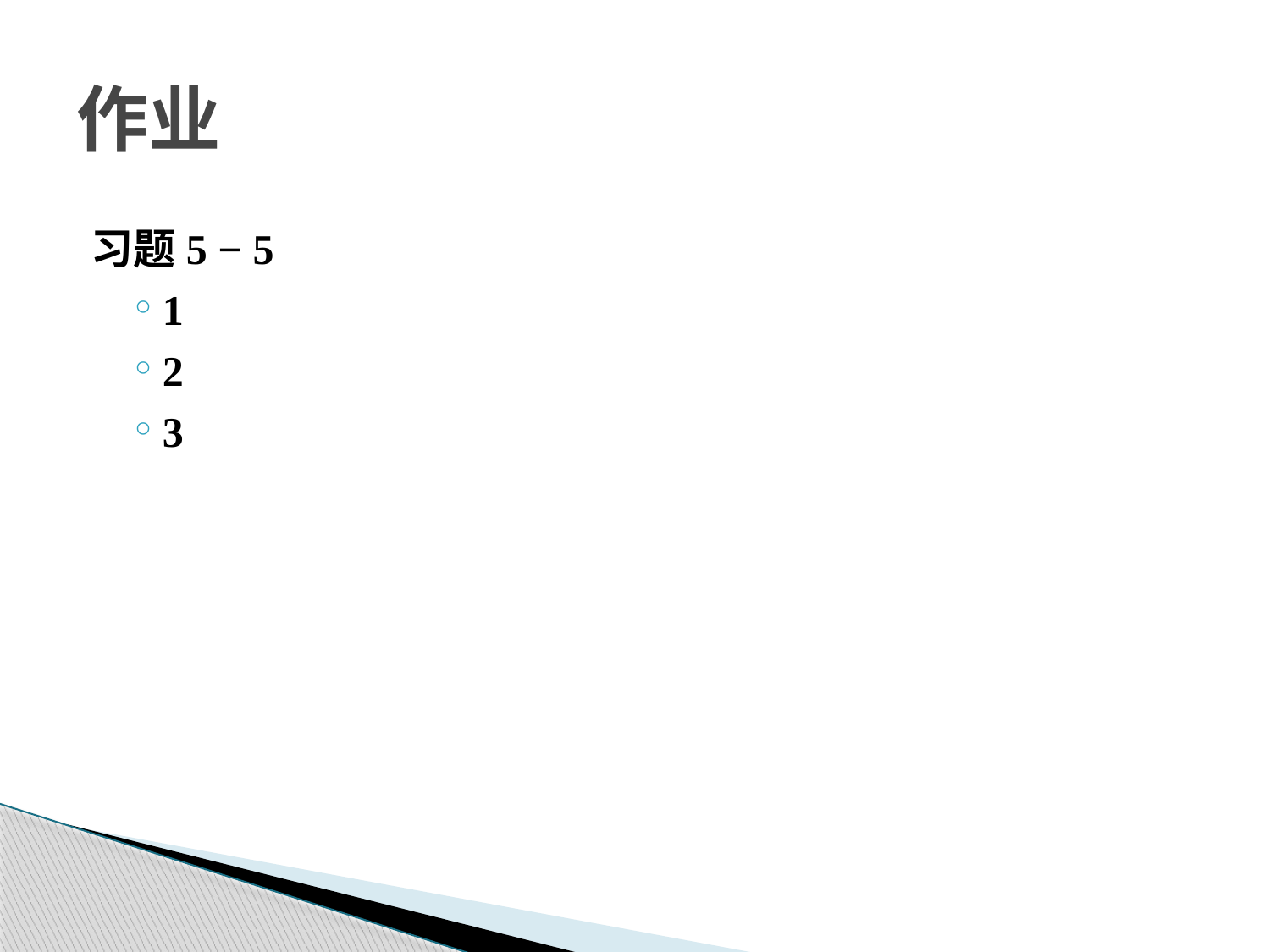

习题5 − 5
1
2
3
作业